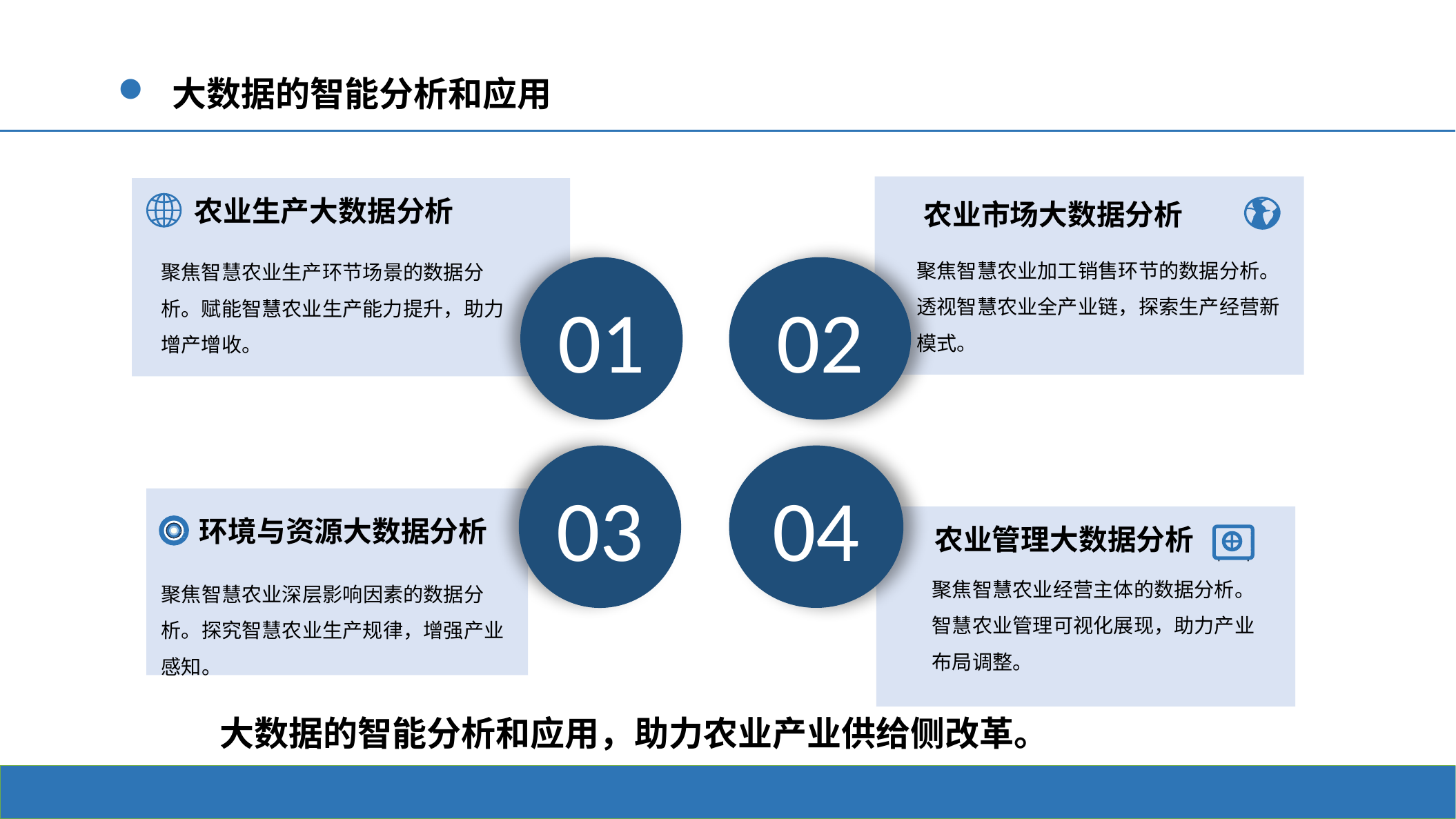

# 大数据的智能分析和应用

农业生产大数据分析
聚焦智慧农业生产环节场景的数据分析。赋能智慧农业生产能力提升，助力增产增收。

农业市场大数据分析
聚焦智慧农业加工销售环节的数据分析。透视智慧农业全产业链，探索生产经营新模式。

01
02
03
04

农业管理大数据分析
聚焦智慧农业经营主体的数据分析。智慧农业管理可视化展现，助力产业布局调整。

环境与资源大数据分析
聚焦智慧农业深层影响因素的数据分析。探究智慧农业生产规律，增强产业感知。

大数据的智能分析和应用，助力农业产业供给侧改革。